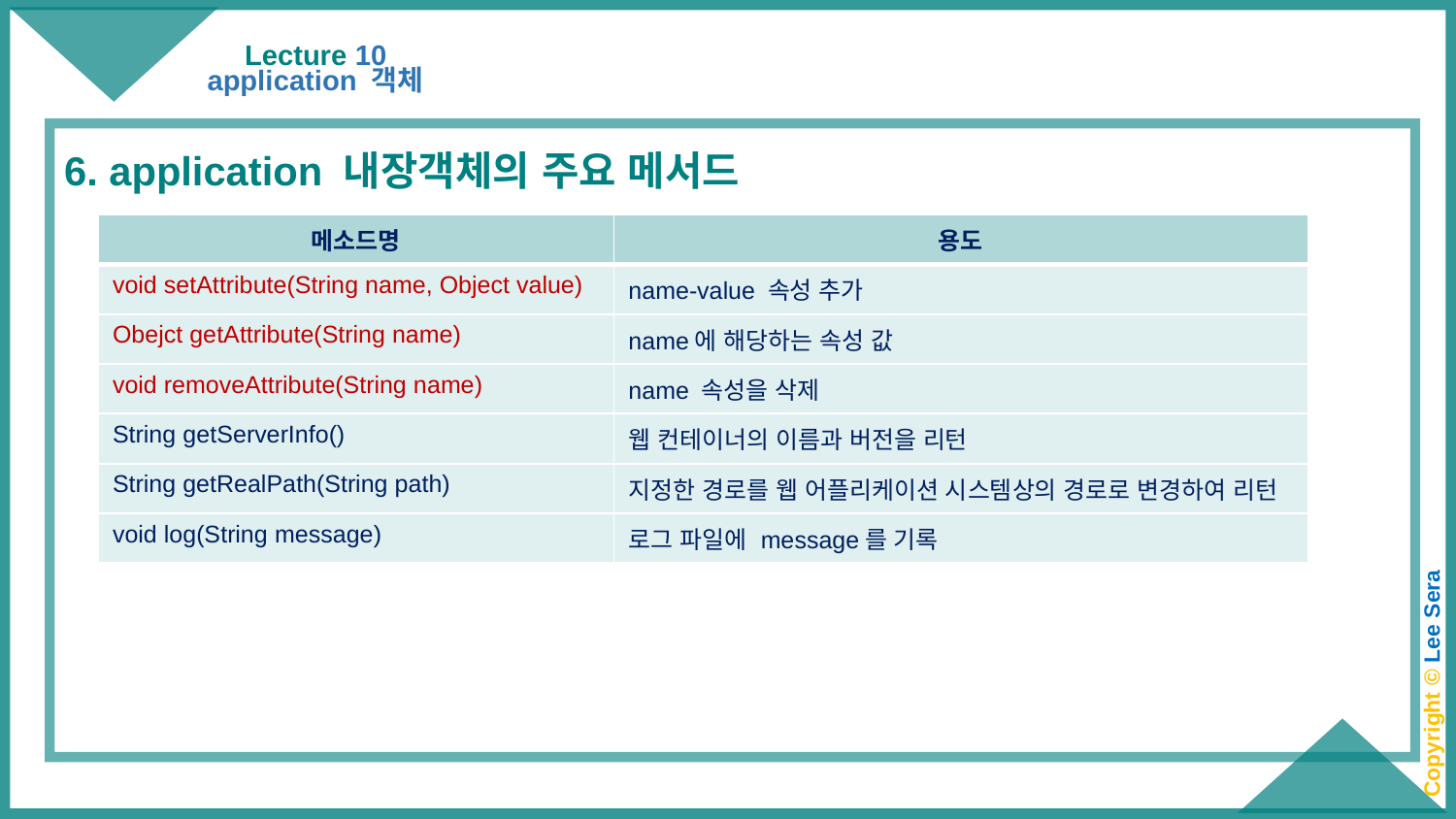

# Lecture 10
application 객체
6. application 내장객체의 주요 메서드

| 메소드명 | 용도 |
| --- | --- |
| void setAttribute(String name, Object value) | name-value 속성 추가 |
| Obejct getAttribute(String name) | name에 해당하는 속성 값 |
| void removeAttribute(String name) | name 속성을 삭제 |
| String getServerInfo() | 웹 컨테이너의 이름과 버전을 리턴 |
| String getRealPath(String path) | 지정한 경로를 웹 어플리케이션 시스템상의 경로로 변경하여 리턴 |
| void log(String message) | 로그 파일에 message를 기록 |
Copyright © Lee Sera